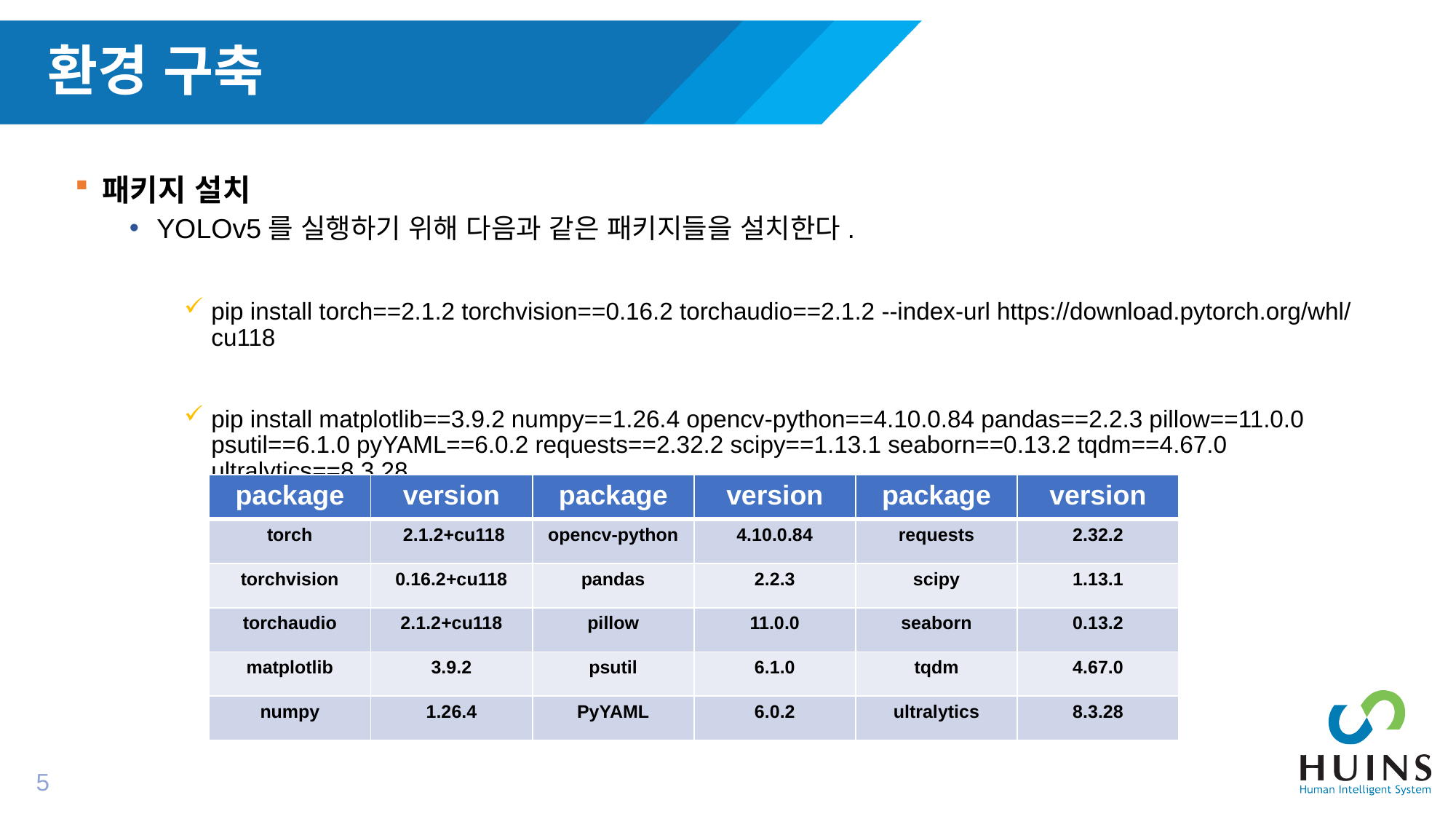

# 환경 구축
패키지 설치
YOLOv5를 실행하기 위해 다음과 같은 패키지들을 설치한다.

pip install torch==2.1.2 torchvision==0.16.2 torchaudio==2.1.2 --index-url https://download.pytorch.org/whl/cu118

pip install matplotlib==3.9.2 numpy==1.26.4 opencv-python==4.10.0.84 pandas==2.2.3 pillow==11.0.0 psutil==6.1.0 pyYAML==6.0.2 requests==2.32.2 scipy==1.13.1 seaborn==0.13.2 tqdm==4.67.0 ultralytics==8.3.28

| package | version | package | version | package | version |
| --- | --- | --- | --- | --- | --- |
| torch | 2.1.2+cu118 | opencv-python | 4.10.0.84 | requests | 2.32.2 |
| torchvision | 0.16.2+cu118 | pandas | 2.2.3 | scipy | 1.13.1 |
| torchaudio | 2.1.2+cu118 | pillow | 11.0.0 | seaborn | 0.13.2 |
| matplotlib | 3.9.2 | psutil | 6.1.0 | tqdm | 4.67.0 |
| numpy | 1.26.4 | PyYAML | 6.0.2 | ultralytics | 8.3.28 |
5